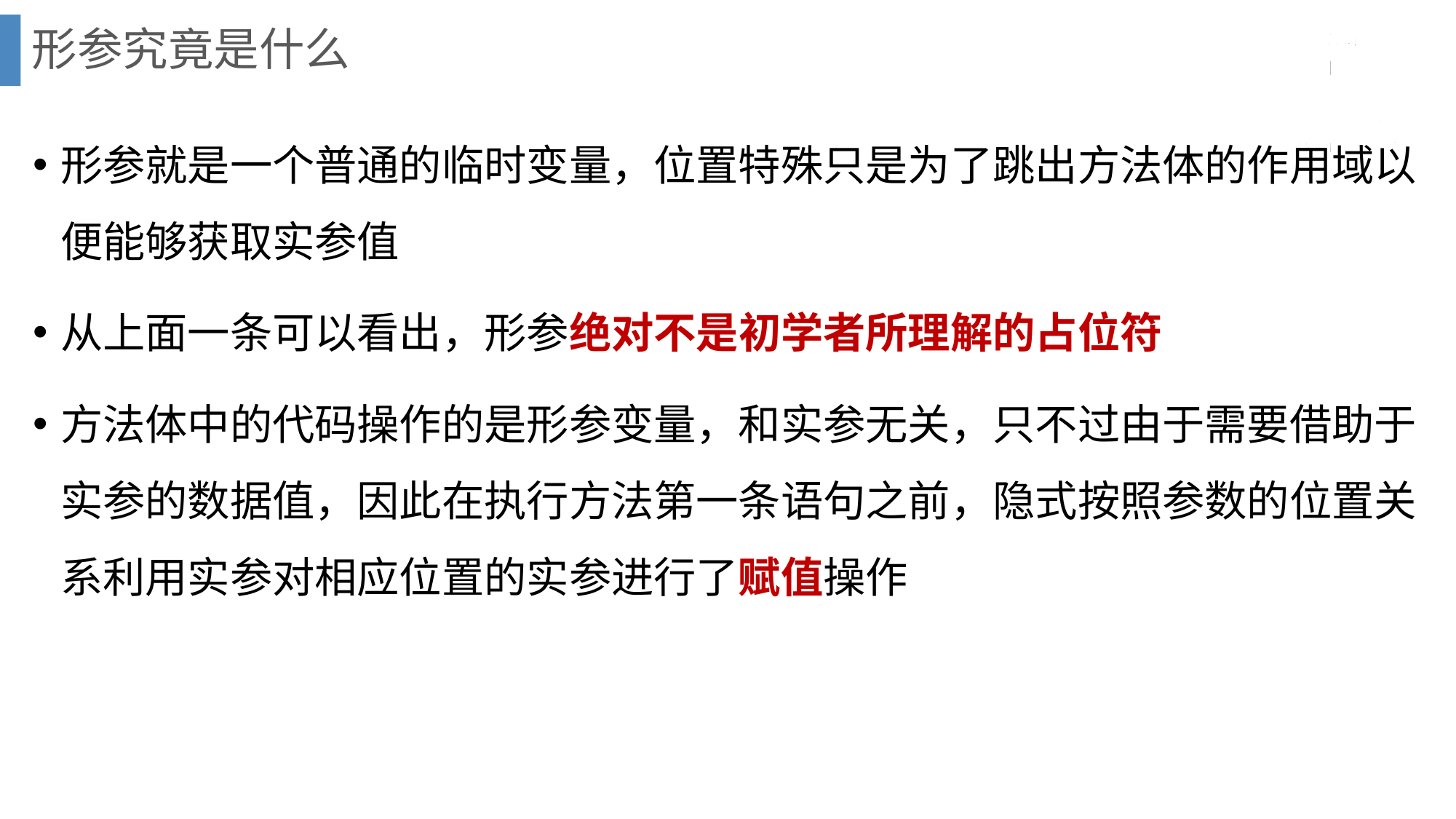

# 形参究竟是什么
形参就是一个普通的临时变量，位置特殊只是为了跳出方法体的作用域以便能够获取实参值
从上面一条可以看出，形参绝对不是初学者所理解的占位符
方法体中的代码操作的是形参变量，和实参无关，只不过由于需要借助于实参的数据值，因此在执行方法第一条语句之前，隐式按照参数的位置关系利用实参对相应位置的实参进行了赋值操作